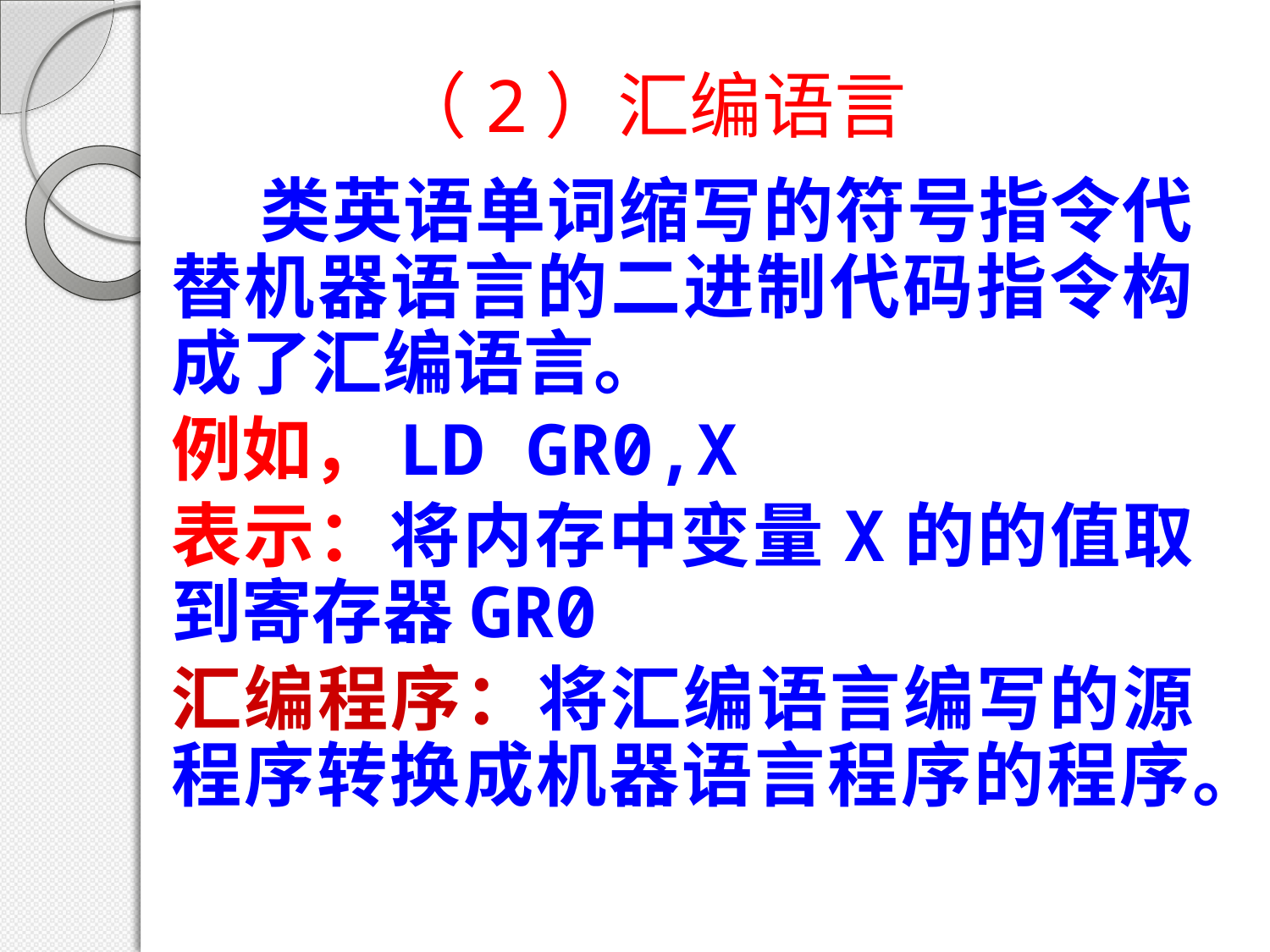

# （2）汇编语言
    类英语单词缩写的符号指令代替机器语言的二进制代码指令构成了汇编语言。
例如，LD GR0,X
表示：将内存中变量X的的值取到寄存器GR0
汇编程序：将汇编语言编写的源程序转换成机器语言程序的程序。
10